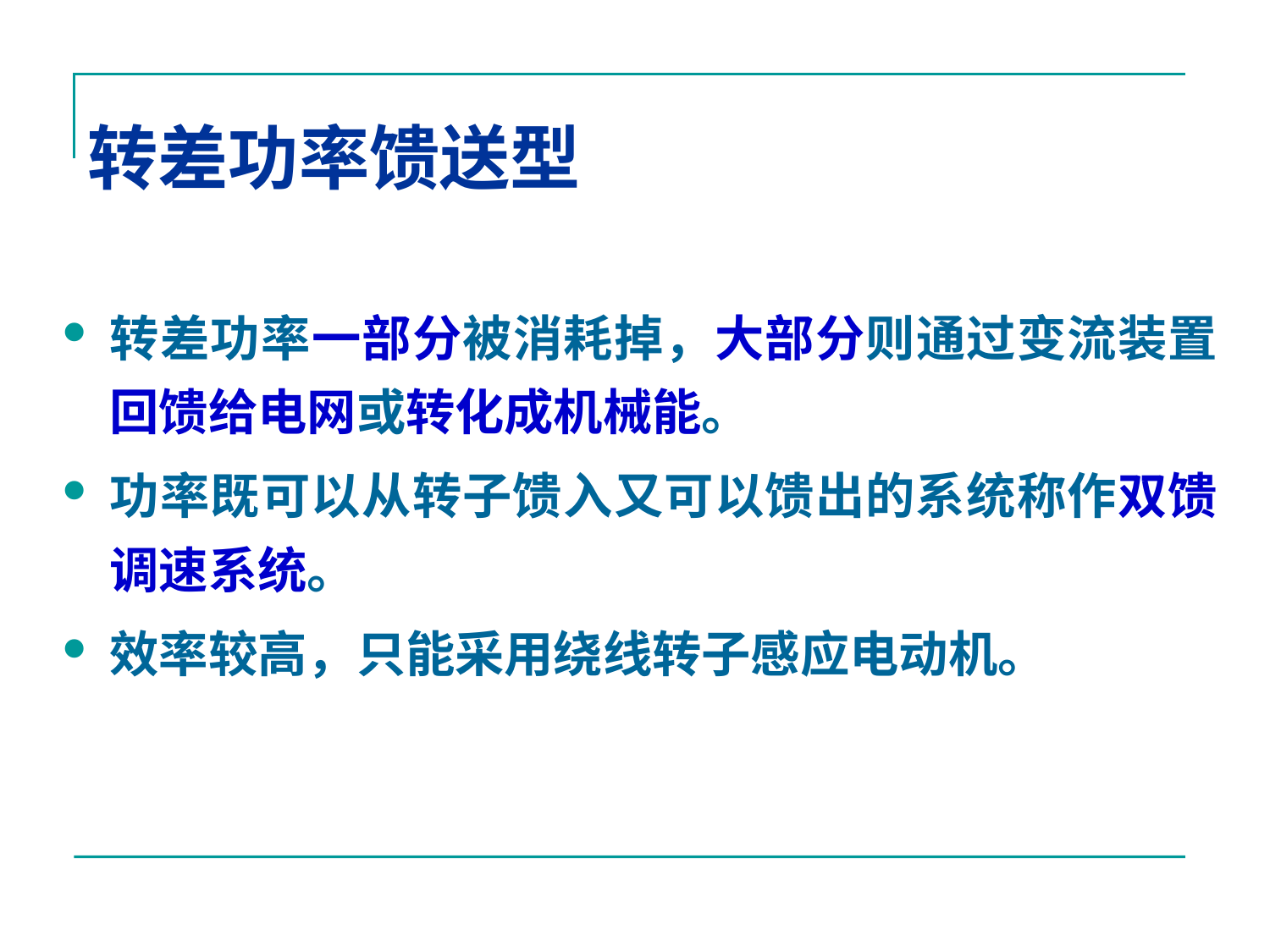

# 转差功率馈送型
转差功率一部分被消耗掉，大部分则通过变流装置回馈给电网或转化成机械能。
功率既可以从转子馈入又可以馈出的系统称作双馈调速系统。
效率较高，只能采用绕线转子感应电动机。